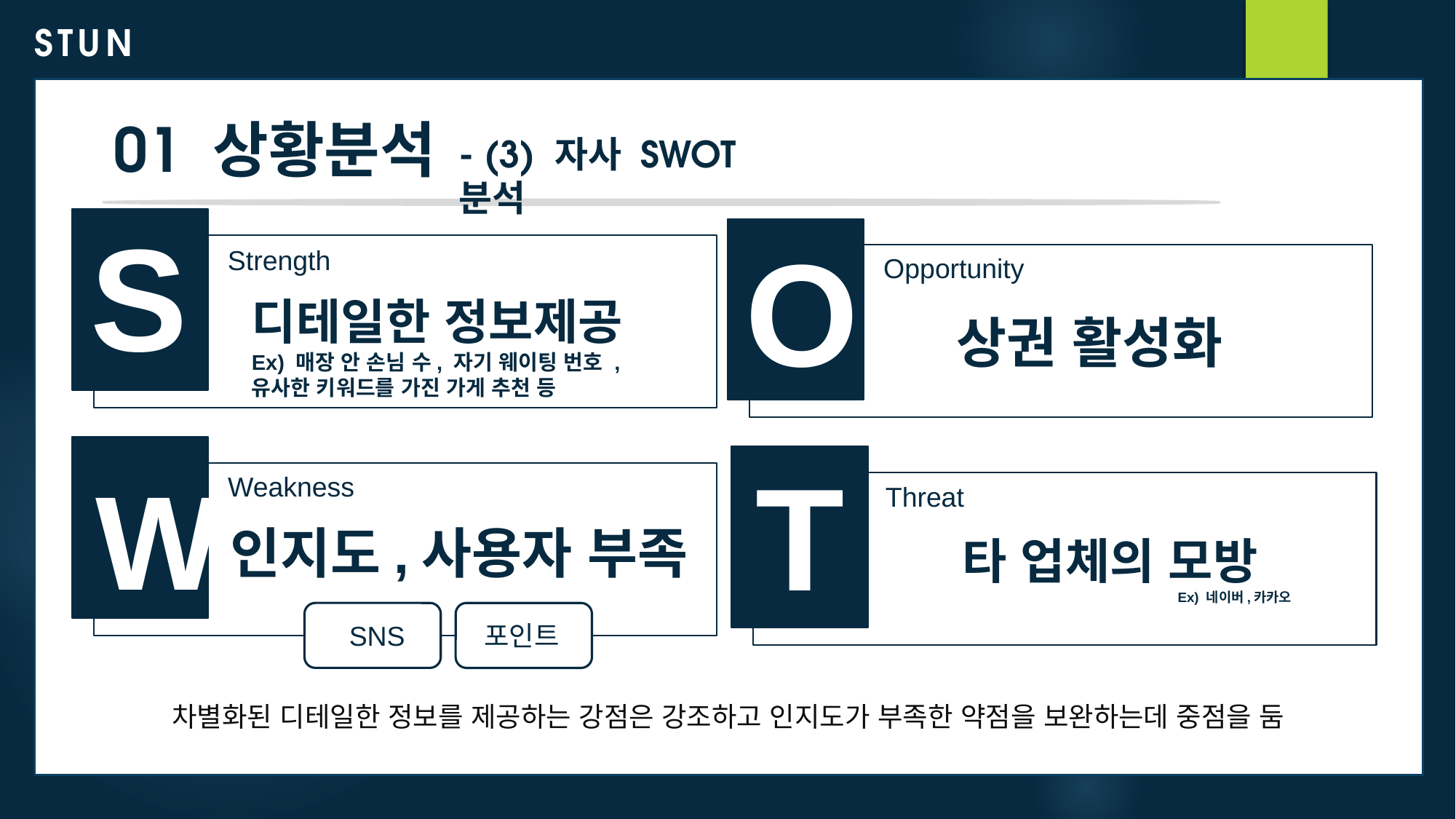

STUN

01 상황분석
- (3) 자사 SWOT분석

S

O

Strength
Opportunity
디테일한 정보제공
Ex) 매장 안 손님 수, 자기 웨이팅 번호 ,
유사한 키워드를 가진 가게 추천 등
상권 활성화

W

T

Weakness
Threat
인지도,사용자 부족
타 업체의 모방
Ex) 네이버,카카오

SNS
포인트
차별화된 디테일한 정보를 제공하는 강점은 강조하고 인지도가 부족한 약점을 보완하는데 중점을 둠